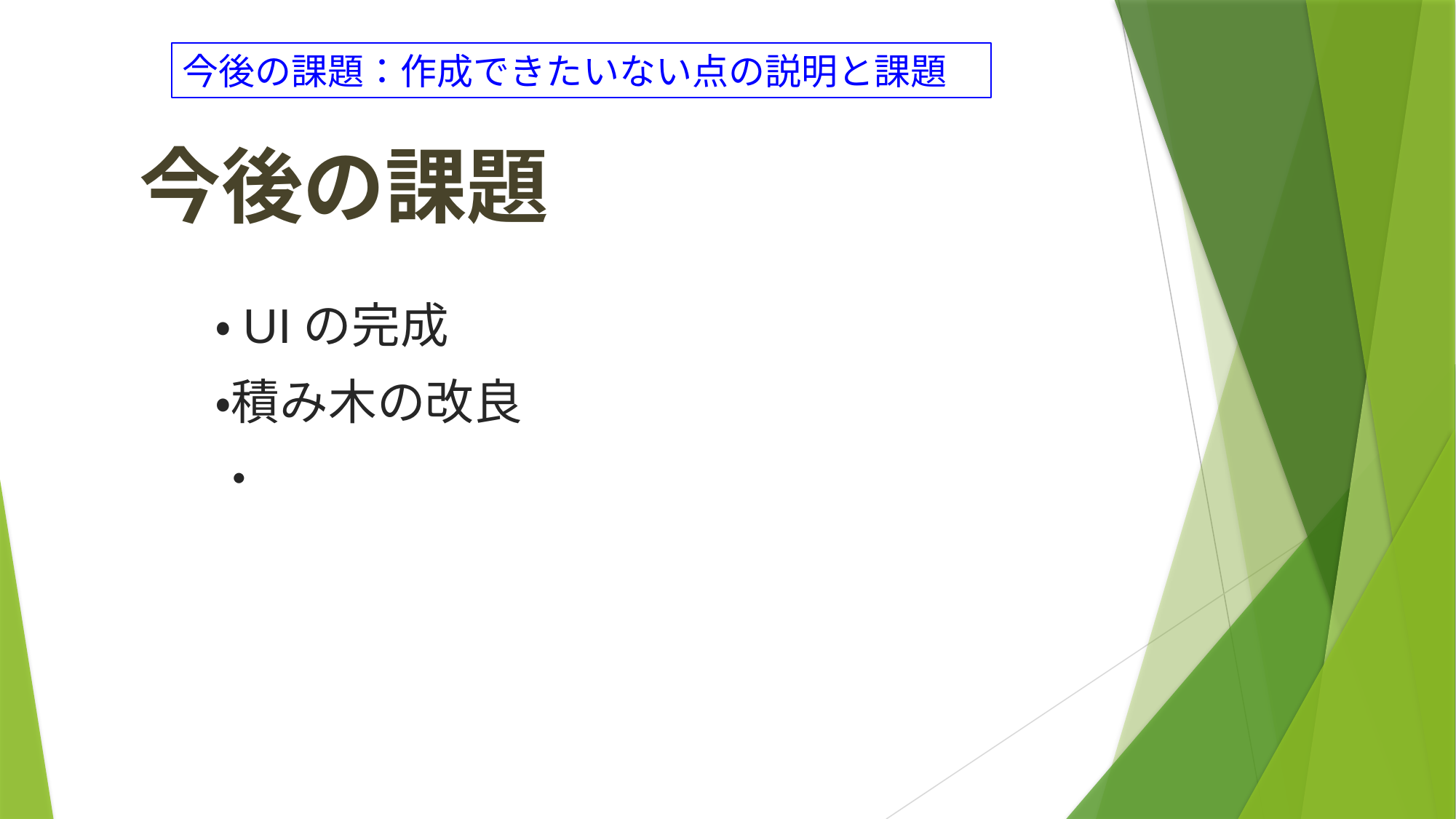

今後の課題：作成できたいない点の説明と課題
今後の課題
・UIの完成
・積み木の改良
・